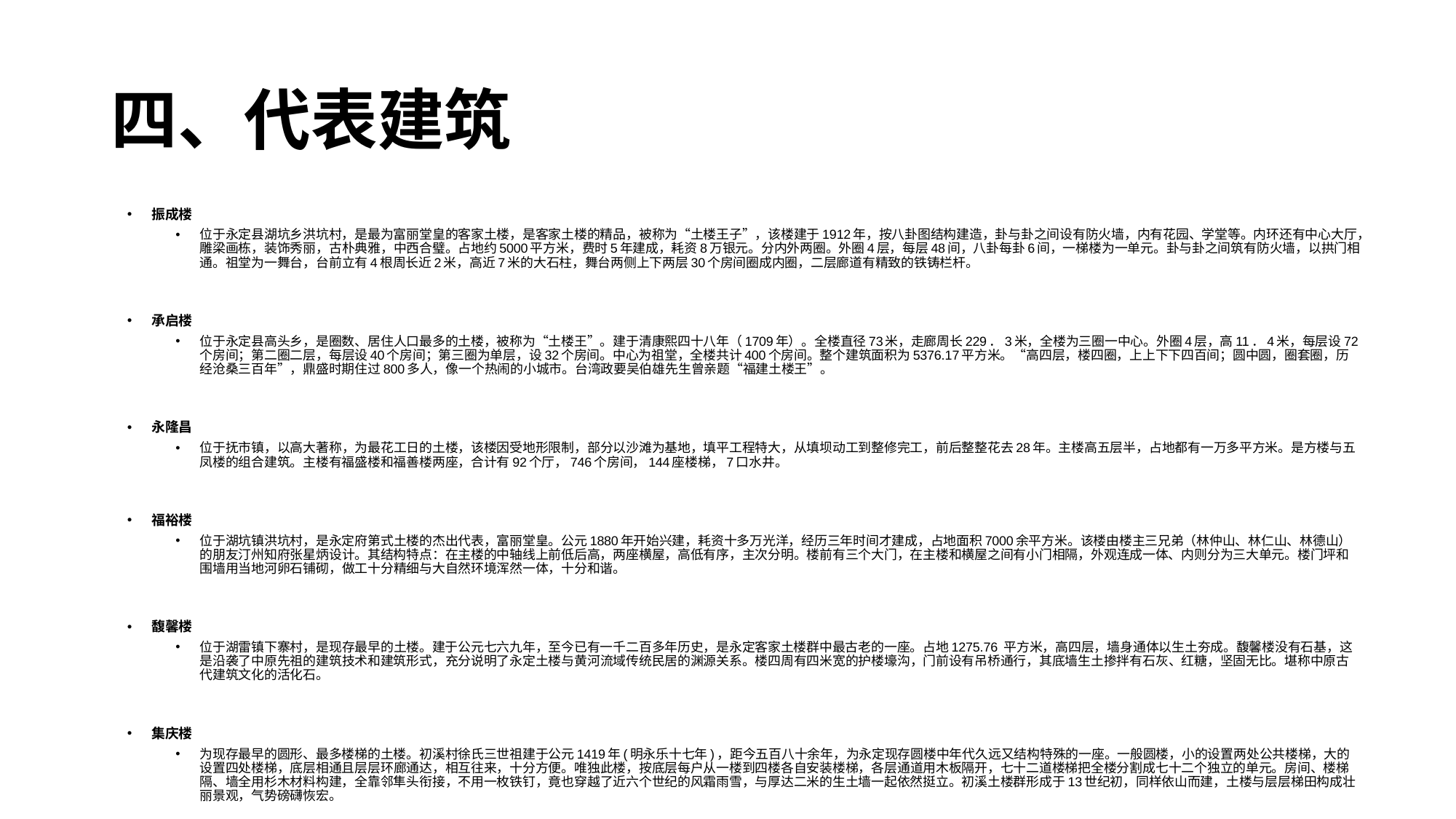

# 四、代表建筑
振成楼
位于永定县湖坑乡洪坑村，是最为富丽堂皇的客家土楼，是客家土楼的精品，被称为“土楼王子”，该楼建于1912年，按八卦图结构建造，卦与卦之间设有防火墙，内有花园、学堂等。内环还有中心大厅，雕梁画栋，装饰秀丽，古朴典雅，中西合璧。占地约5000平方米，费时5年建成，耗资8万银元。分内外两圈。外圈4层，每层48间，八卦每卦6间，一梯楼为一单元。卦与卦之间筑有防火墙，以拱门相通。祖堂为一舞台，台前立有4根周长近2米，高近7米的大石柱，舞台两侧上下两层30个房间圈成内圈，二层廊道有精致的铁铸栏杆。

承启楼
位于永定县高头乡，是圈数、居住人口最多的土楼，被称为“土楼王”。建于清康熙四十八年（1709年）。全楼直径73米，走廊周长229．3米，全楼为三圈一中心。外圈4层，高11．4米，每层设72个房间；第二圈二层，每层设40个房间；第三圈为单层，设32个房间。中心为祖堂，全楼共计400个房间。整个建筑面积为5376.17平方米。“高四层，楼四圈，上上下下四百间；圆中圆，圈套圈，历经沧桑三百年”，鼎盛时期住过800多人，像一个热闹的小城市。台湾政要吴伯雄先生曾亲题“福建土楼王”。

永隆昌
位于抚市镇，以高大著称，为最花工日的土楼，该楼因受地形限制，部分以沙滩为基地，填平工程特大，从填坝动工到整修完工，前后整整花去28年。主楼高五层半，占地都有一万多平方米。是方楼与五凤楼的组合建筑。主楼有福盛楼和福善楼两座，合计有92个厅，746个房间，144座楼梯，7口水井。

福裕楼
位于湖坑镇洪坑村，是永定府第式土楼的杰出代表，富丽堂皇。公元1880年开始兴建，耗资十多万光洋，经历三年时间才建成，占地面积7000余平方米。该楼由楼主三兄弟（林仲山、林仁山、林德山）的朋友汀州知府张星炳设计。其结构特点：在主楼的中轴线上前低后高，两座横屋，高低有序，主次分明。楼前有三个大门，在主楼和横屋之间有小门相隔，外观连成一体、内则分为三大单元。楼门坪和围墙用当地河卵石铺砌，做工十分精细与大自然环境浑然一体，十分和谐。

馥馨楼
位于湖雷镇下寨村，是现存最早的土楼。建于公元七六九年，至今已有一千二百多年历史，是永定客家土楼群中最古老的一座。占地1275.76 平方米，高四层，墙身通体以生土夯成。馥馨楼没有石基，这是沿袭了中原先祖的建筑技术和建筑形式，充分说明了永定土楼与黄河流域传统民居的渊源关系。楼四周有四米宽的护楼壕沟，门前设有吊桥通行，其底墙生土掺拌有石灰、红糖，坚固无比。堪称中原古代建筑文化的活化石。

集庆楼
为现存最早的圆形、最多楼梯的土楼。初溪村徐氏三世祖建于公元1419年(明永乐十七年)，距今五百八十余年，为永定现存圆楼中年代久远又结构特殊的一座。一般圆楼，小的设置两处公共楼梯，大的设置四处楼梯，底层相通且层层环廊通达，相互往来，十分方便。唯独此楼，按底层每户从一楼到四楼各自安装楼梯，各层通道用木板隔开，七十二道楼梯把全楼分割成七十二个独立的单元。房间、楼梯隔、墙全用杉木材料构建，全靠邻隼头衔接，不用一枚铁钉，竟也穿越了近六个世纪的风霜雨雪，与厚达二米的生土墙一起依然挺立。初溪土楼群形成于13世纪初，同样依山而建，土楼与层层梯田构成壮丽景观，气势磅礴恢宏。